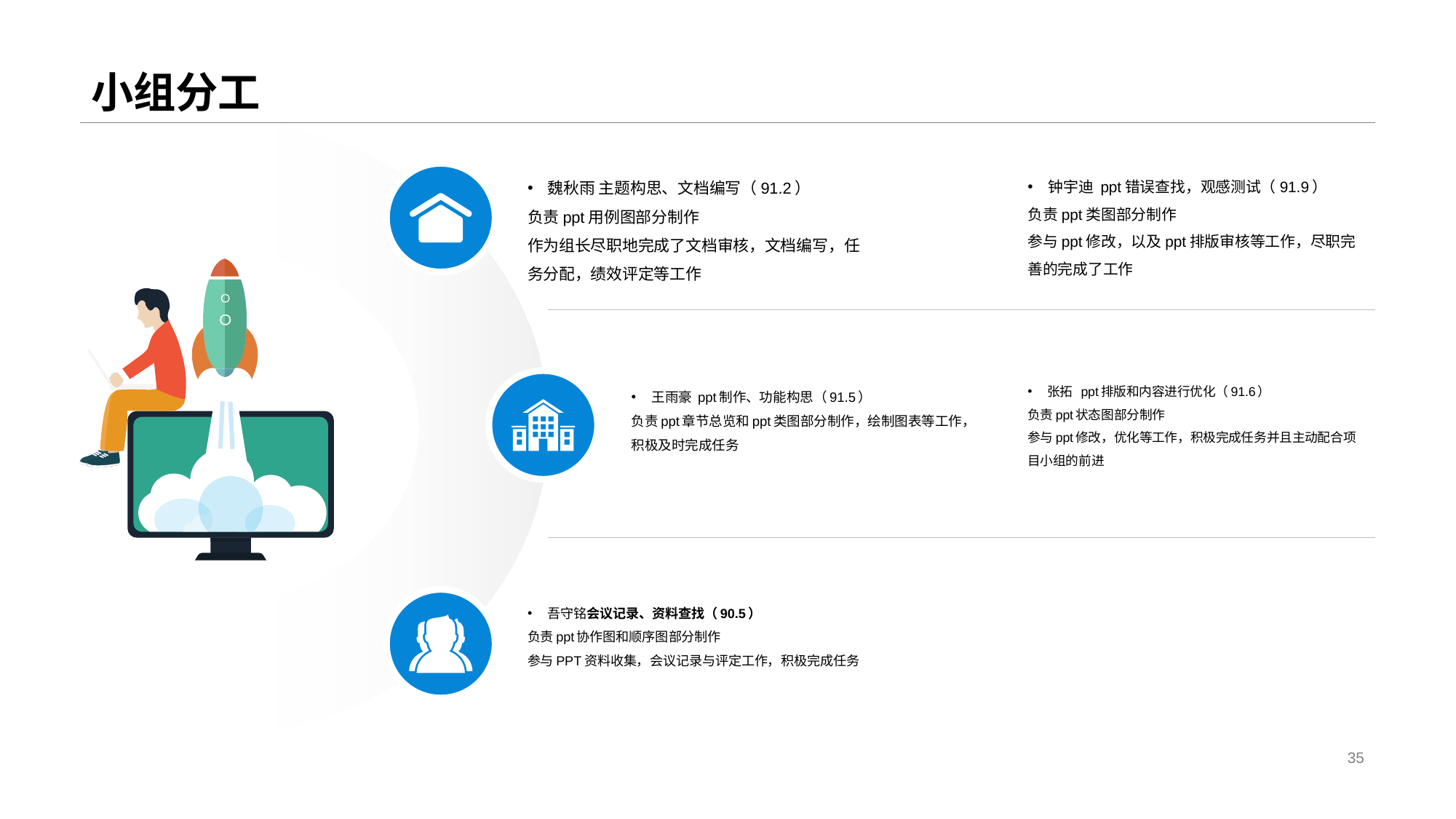

# 小组分工

魏秋雨 主题构思、文档编写（91.2）
负责ppt用例图部分制作
作为组长尽职地完成了文档审核，文档编写，任务分配，绩效评定等工作

钟宇迪 ppt错误查找，观感测试（91.9）
负责ppt类图部分制作
参与ppt修改，以及ppt排版审核等工作，尽职完善的完成了工作

张拓  ppt排版和内容进行优化（91.6）
负责ppt状态图部分制作
参与ppt修改，优化等工作，积极完成任务并且主动配合项目小组的前进

王雨豪 ppt制作、功能构思（91.5）
负责ppt章节总览和ppt类图部分制作，绘制图表等工作，
积极及时完成任务

吾守铭会议记录、资料查找（90.5）
负责ppt协作图和顺序图部分制作
参与PPT资料收集，会议记录与评定工作，积极完成任务

35